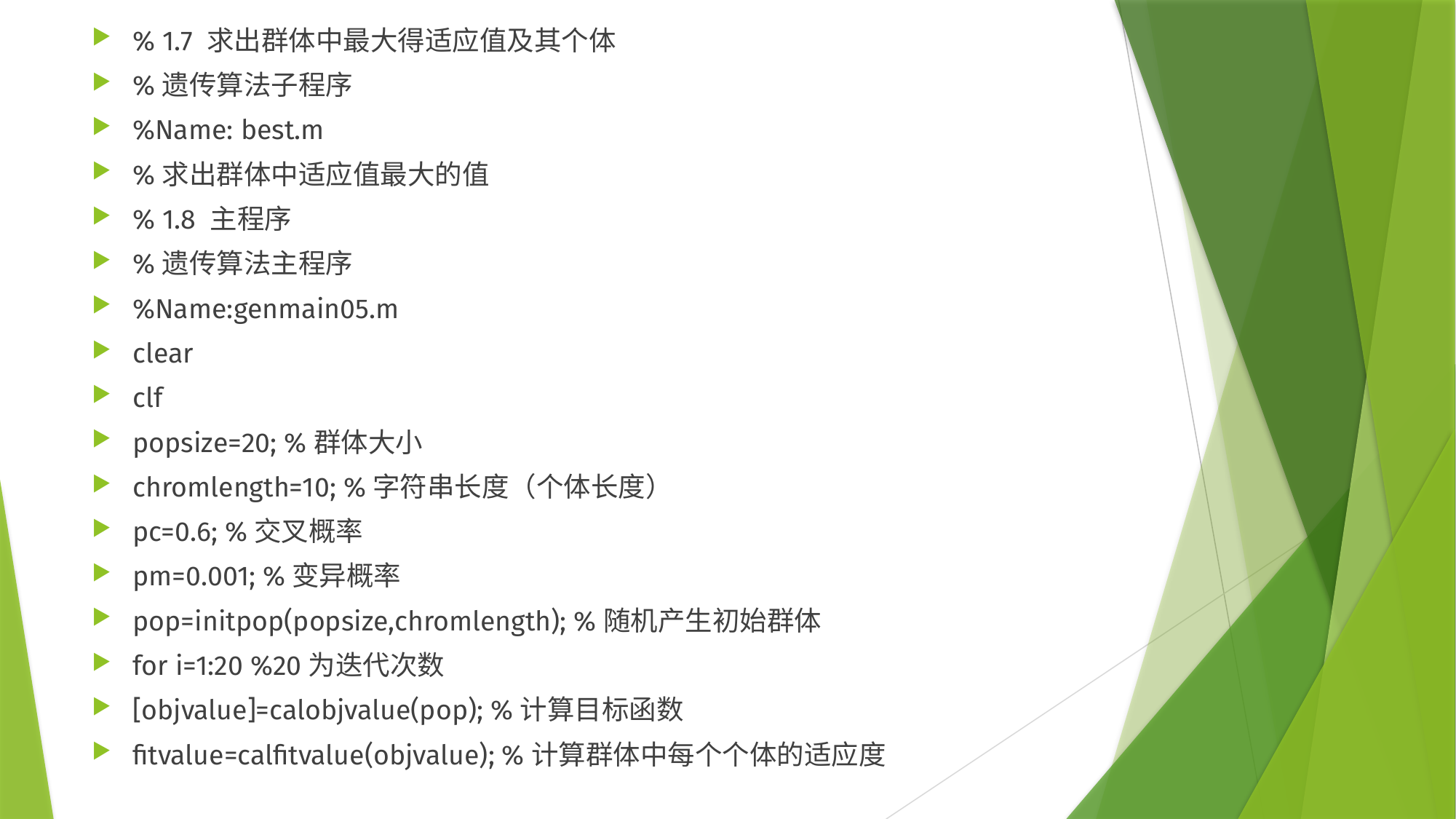

% 1.7 求出群体中最大得适应值及其个体
%遗传算法子程序
%Name: best.m
%求出群体中适应值最大的值
% 1.8 主程序
%遗传算法主程序
%Name:genmain05.m
clear
clf
popsize=20; %群体大小
chromlength=10; %字符串长度（个体长度）
pc=0.6; %交叉概率
pm=0.001; %变异概率
pop=initpop(popsize,chromlength); %随机产生初始群体
for i=1:20 %20为迭代次数
[objvalue]=calobjvalue(pop); %计算目标函数
fitvalue=calfitvalue(objvalue); %计算群体中每个个体的适应度